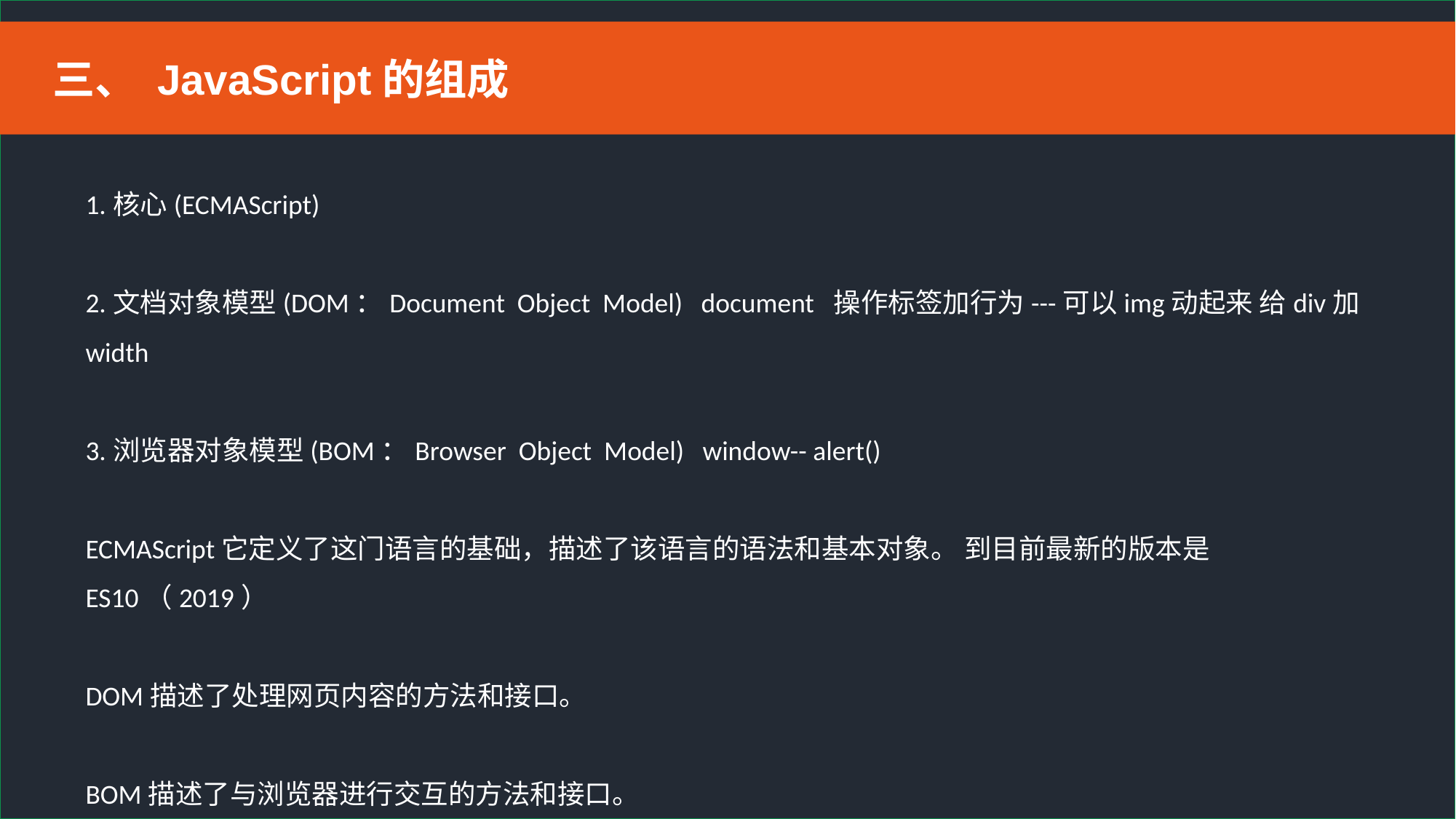

三、 JavaScript的组成
1.核心(ECMAScript)

2.文档对象模型(DOM：Document  Object  Model)   document  操作标签加行为---可以img动起来 给div加width

3.浏览器对象模型(BOM：Browser  Object  Model)   window-- alert()

ECMAScript它定义了这门语言的基础，描述了该语言的语法和基本对象。 到目前最新的版本是ES10（2019）

DOM描述了处理网页内容的方法和接口。

BOM描述了与浏览器进行交互的方法和接口。